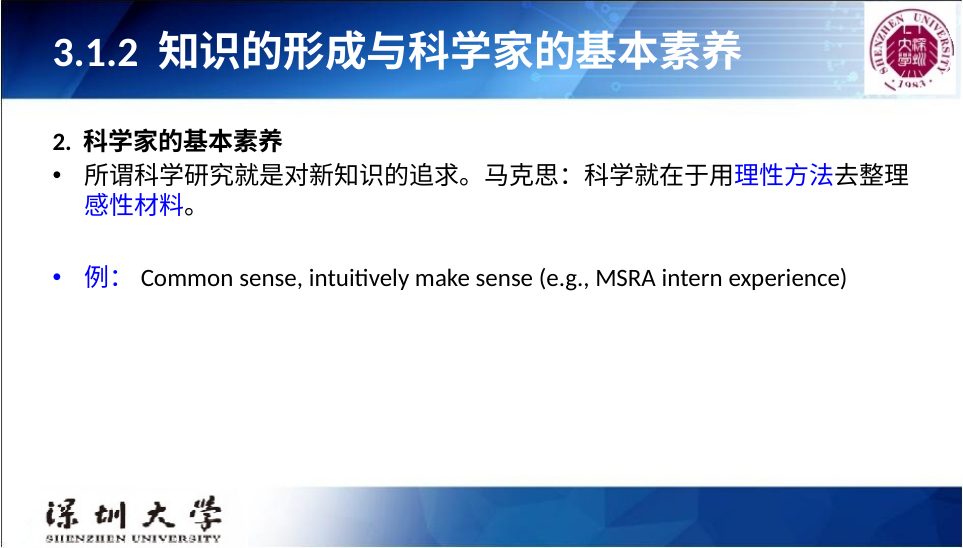

# 3.1.2 知识的形成与科学家的基本素养
2. 科学家的基本素养
所谓科学研究就是对新知识的追求。马克思：科学就在于用理性方法去整理感性材料。

例：Common sense, intuitively make sense (e.g., MSRA intern experience)
94